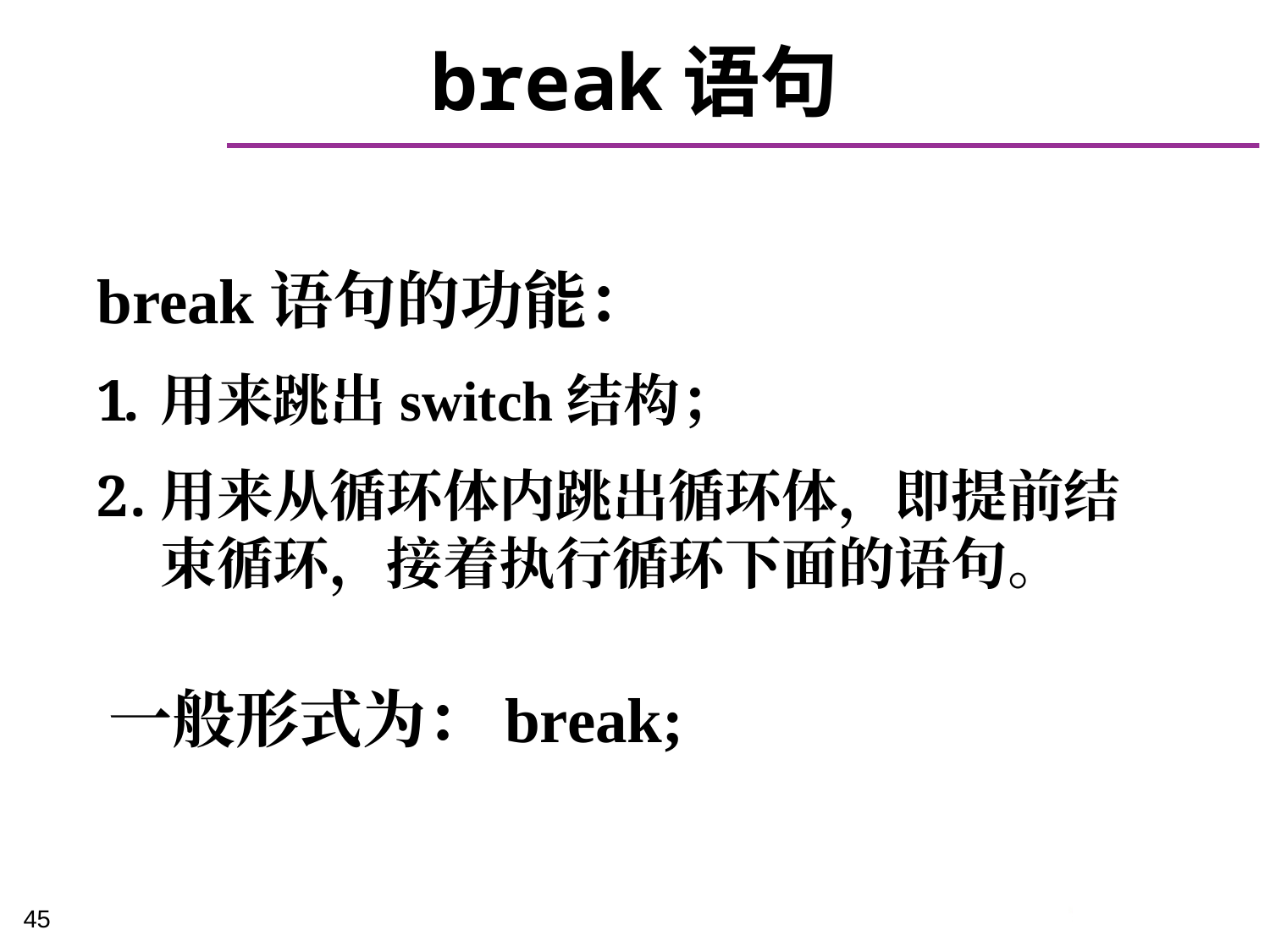

# break语句
break语句的功能：
用来跳出switch结构；
用来从循环体内跳出循环体，即提前结束循环，接着执行循环下面的语句。
一般形式为：break;
45